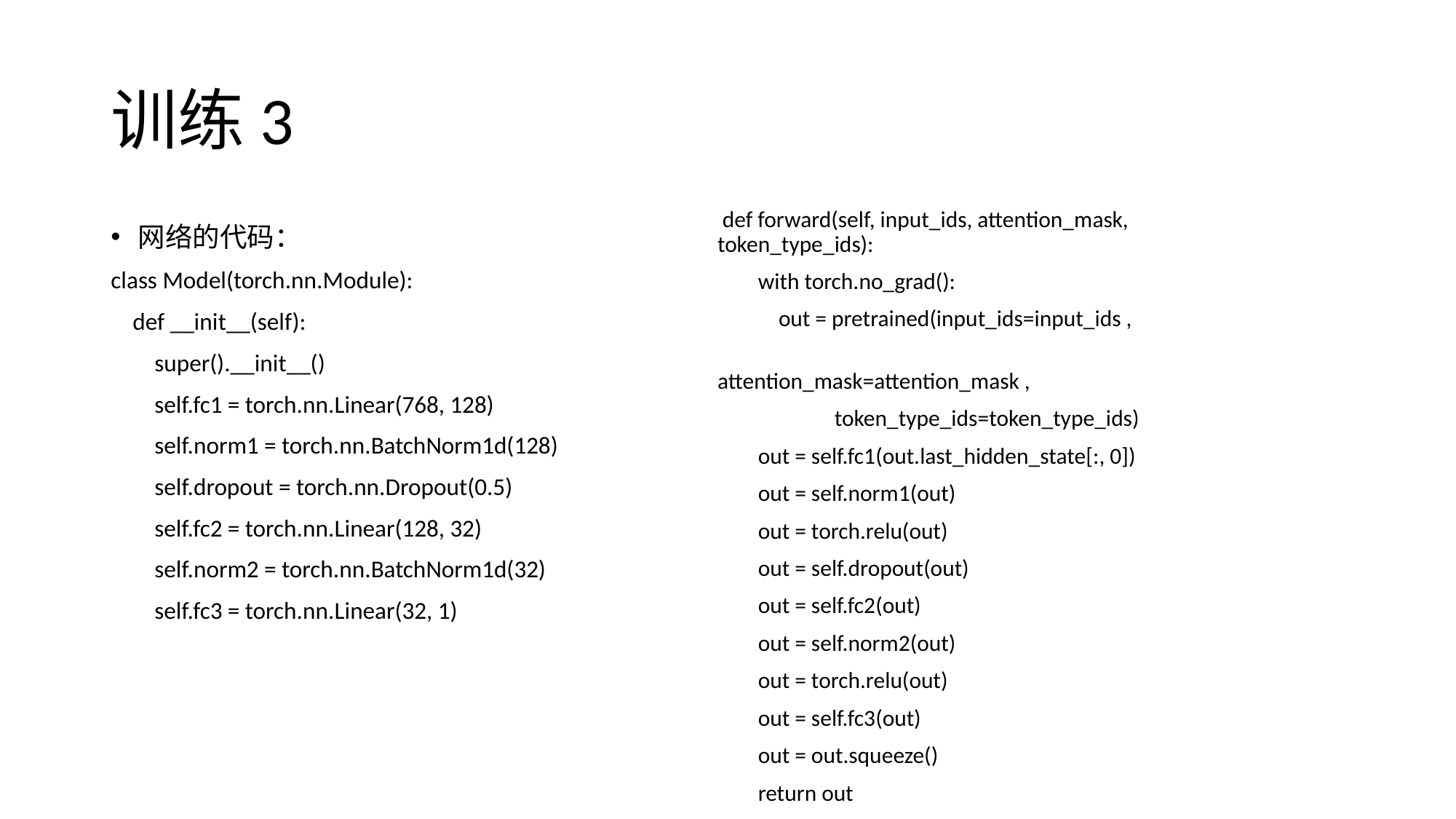

# 训练3
 def forward(self, input_ids, attention_mask, token_type_ids):
        with torch.no_grad():
            out = pretrained(input_ids=input_ids ,
                       attention_mask=attention_mask ,
                       token_type_ids=token_type_ids)
        out = self.fc1(out.last_hidden_state[:, 0])
        out = self.norm1(out)
        out = torch.relu(out)
        out = self.dropout(out)
        out = self.fc2(out)
        out = self.norm2(out)
        out = torch.relu(out)
        out = self.fc3(out)
        out = out.squeeze()
        return out

网络的代码：
class Model(torch.nn.Module):
    def __init__(self):
        super().__init__()
        self.fc1 = torch.nn.Linear(768, 128)
        self.norm1 = torch.nn.BatchNorm1d(128)
        self.dropout = torch.nn.Dropout(0.5)
        self.fc2 = torch.nn.Linear(128, 32)
        self.norm2 = torch.nn.BatchNorm1d(32)
        self.fc3 = torch.nn.Linear(32, 1)